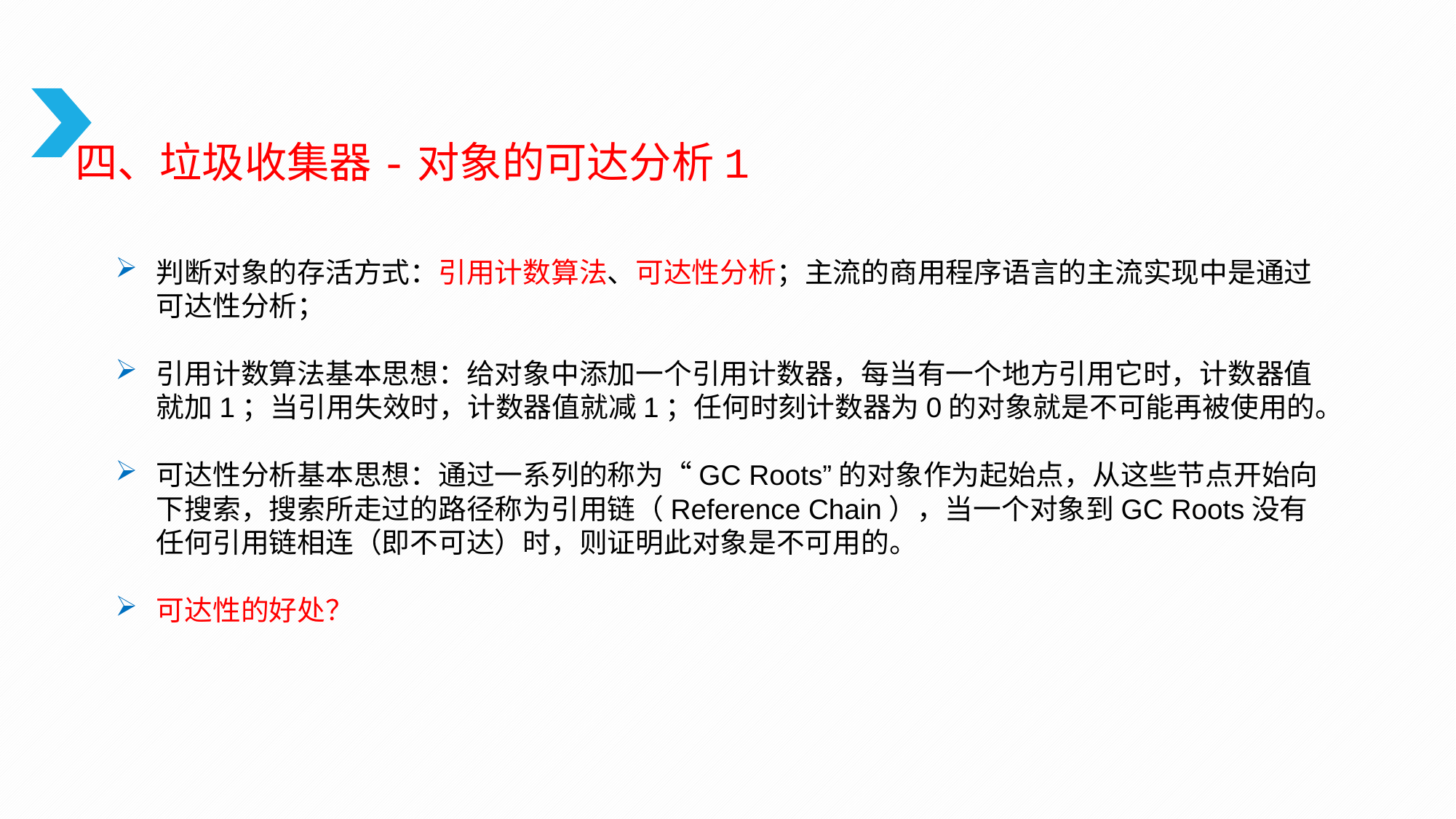

四、垃圾收集器-对象的可达分析1
判断对象的存活方式：引用计数算法、可达性分析；主流的商用程序语言的主流实现中是通过可达性分析；

引用计数算法基本思想：给对象中添加一个引用计数器，每当有一个地方引用它时，计数器值就加1；当引用失效时，计数器值就减1；任何时刻计数器为0的对象就是不可能再被使用的。

可达性分析基本思想：通过一系列的称为“GC Roots”的对象作为起始点，从这些节点开始向下搜索，搜索所走过的路径称为引用链（Reference Chain），当一个对象到GC Roots没有任何引用链相连（即不可达）时，则证明此对象是不可用的。

可达性的好处？